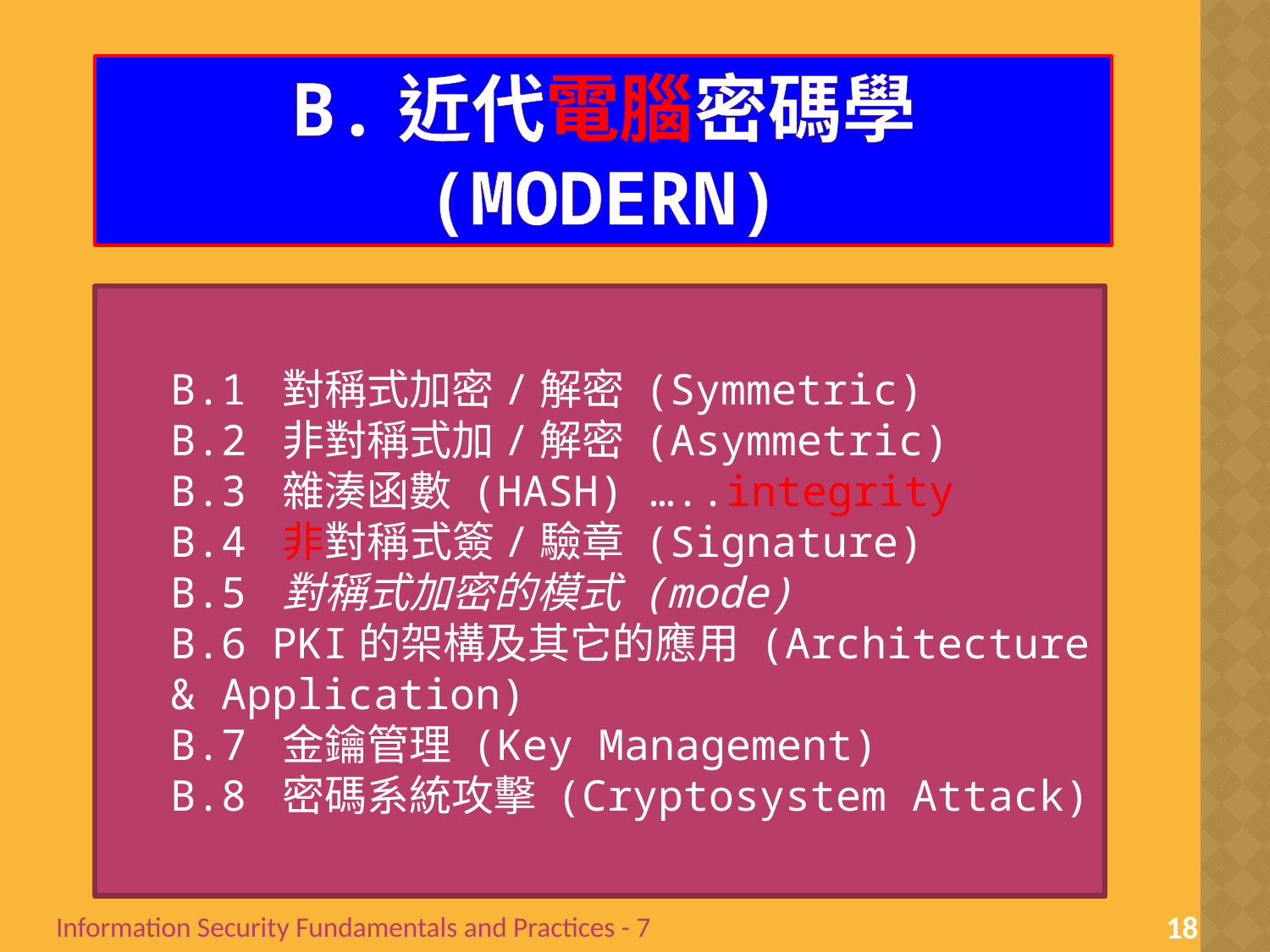

# B.近代電腦密碼學 (modern)
B.1 對稱式加密/解密 (Symmetric)
B.2 非對稱式加/解密 (Asymmetric)
B.3 雜湊函數 (HASH) …..integrity
B.4 非對稱式簽/驗章 (Signature)
B.5 對稱式加密的模式 (mode)
B.6 PKI的架構及其它的應用 (Architecture & Application)
B.7 金鑰管理 (Key Management)
B.8 密碼系統攻擊 (Cryptosystem Attack)